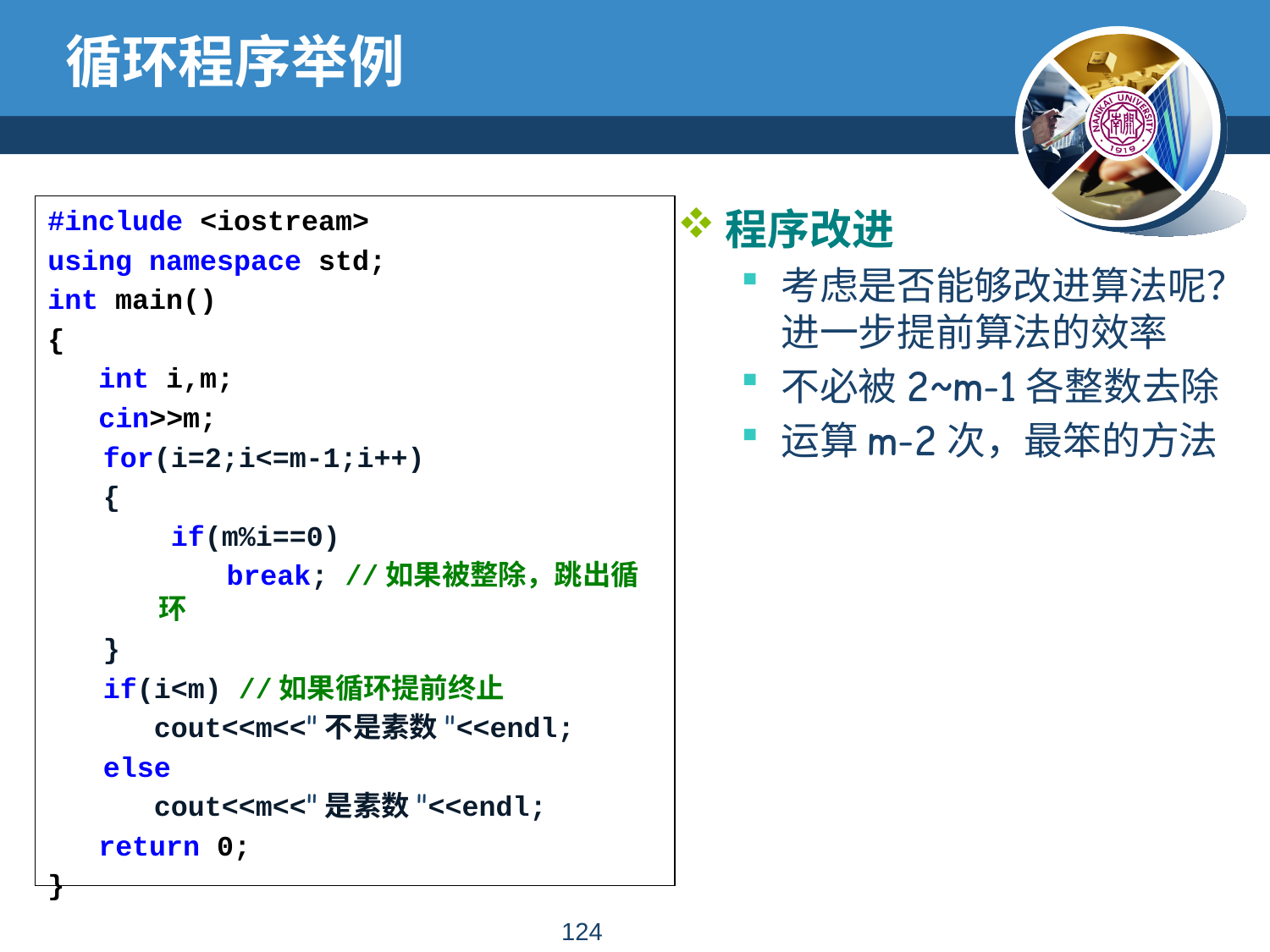

# 循环程序举例
#include <iostream>
using namespace std;
int main()
{
   int i,m;
   cin>>m;
for(i=2;i<=m-1;i++)
{
    if(m%i==0)
    break; //如果被整除，跳出循环
}
if(i<m) //如果循环提前终止
   cout<<m<<"不是素数"<<endl;
else
   cout<<m<<"是素数"<<endl;
   return 0;
}

程序改进
考虑是否能够改进算法呢？进一步提前算法的效率
不必被2~m-1各整数去除
运算m-2次，最笨的方法

124